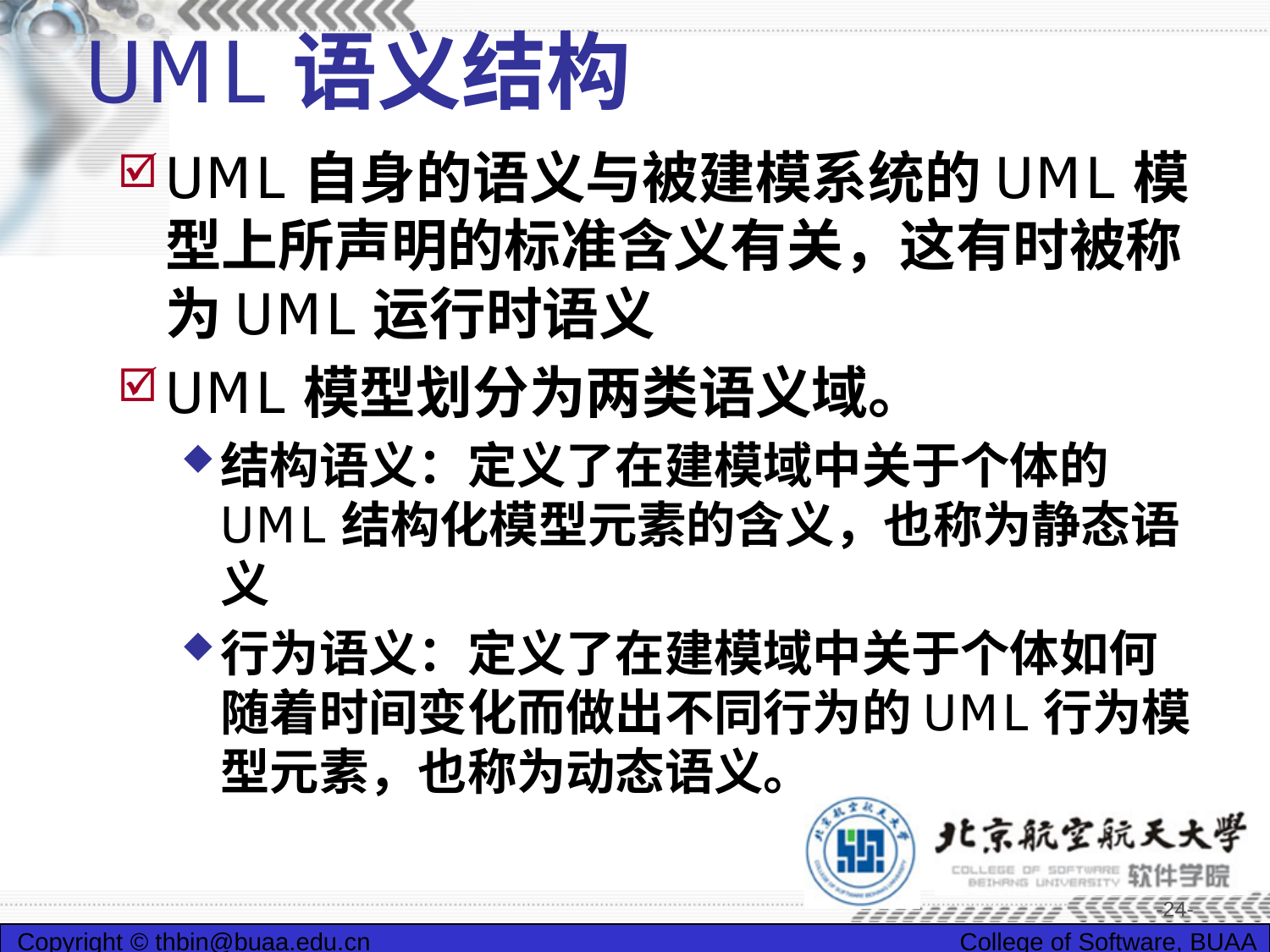

# UML语义结构
UML自身的语义与被建模系统的UML模型上所声明的标准含义有关，这有时被称为UML运行时语义
UML模型划分为两类语义域。
结构语义：定义了在建模域中关于个体的UML结构化模型元素的含义，也称为静态语义
行为语义：定义了在建模域中关于个体如何随着时间变化而做出不同行为的UML行为模型元素，也称为动态语义。

-24-